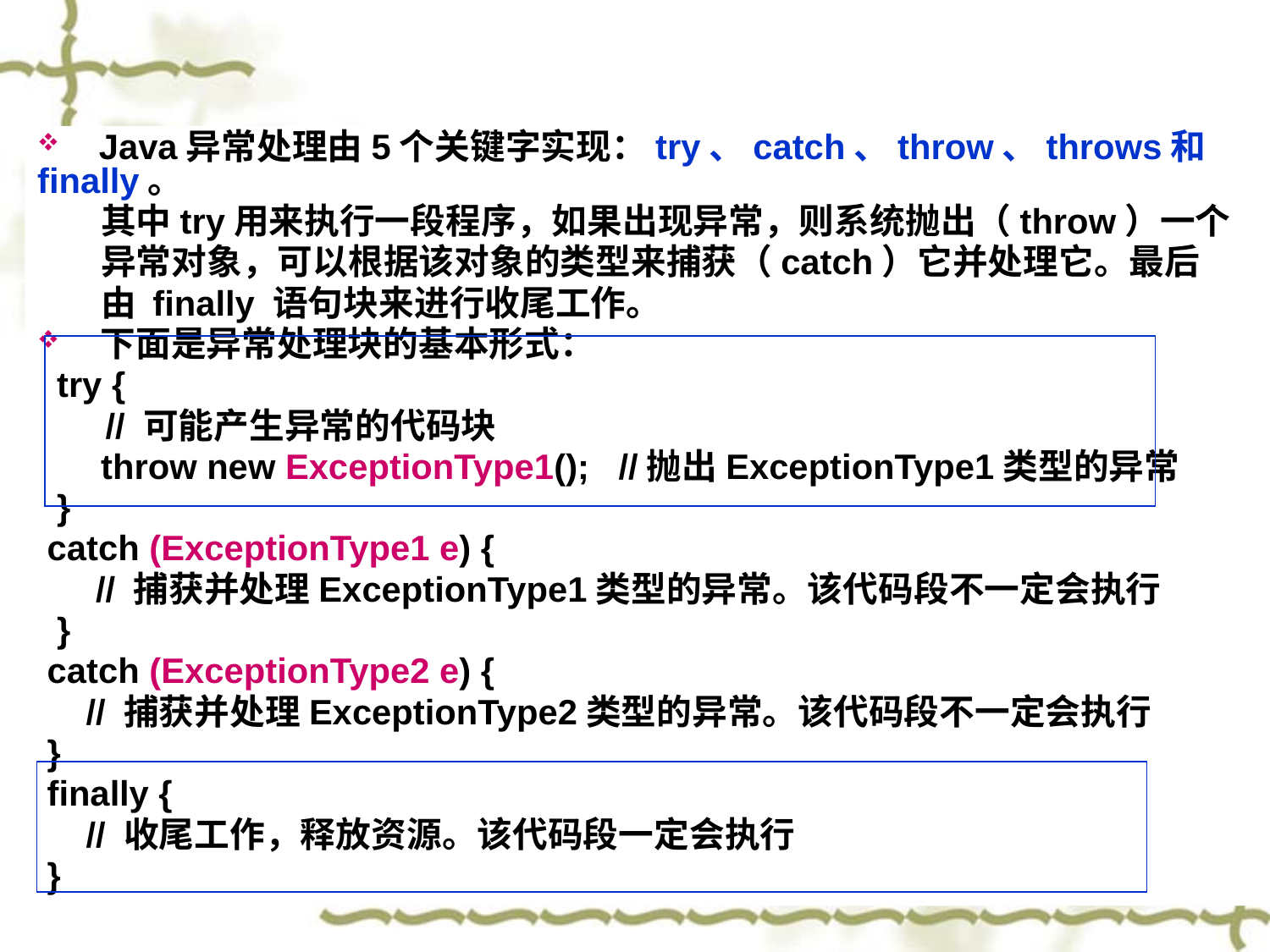

Java异常处理由5个关键字实现：try、catch、throw、throws和finally。
其中try用来执行一段程序，如果出现异常，则系统抛出（throw）一个
异常对象，可以根据该对象的类型来捕获（catch）它并处理它。最后
由 finally 语句块来进行收尾工作。
    下面是异常处理块的基本形式：
  try {
       // 可能产生异常的代码块
throw new ExceptionType1();   //抛出ExceptionType1类型的异常
  }
 catch (ExceptionType1 e) {
      // 捕获并处理ExceptionType1类型的异常。该代码段不一定会执行
  }
 catch (ExceptionType2 e) {
     // 捕获并处理ExceptionType2类型的异常。该代码段不一定会执行
 }
 finally {
     // 收尾工作，释放资源。该代码段一定会执行
 }

11